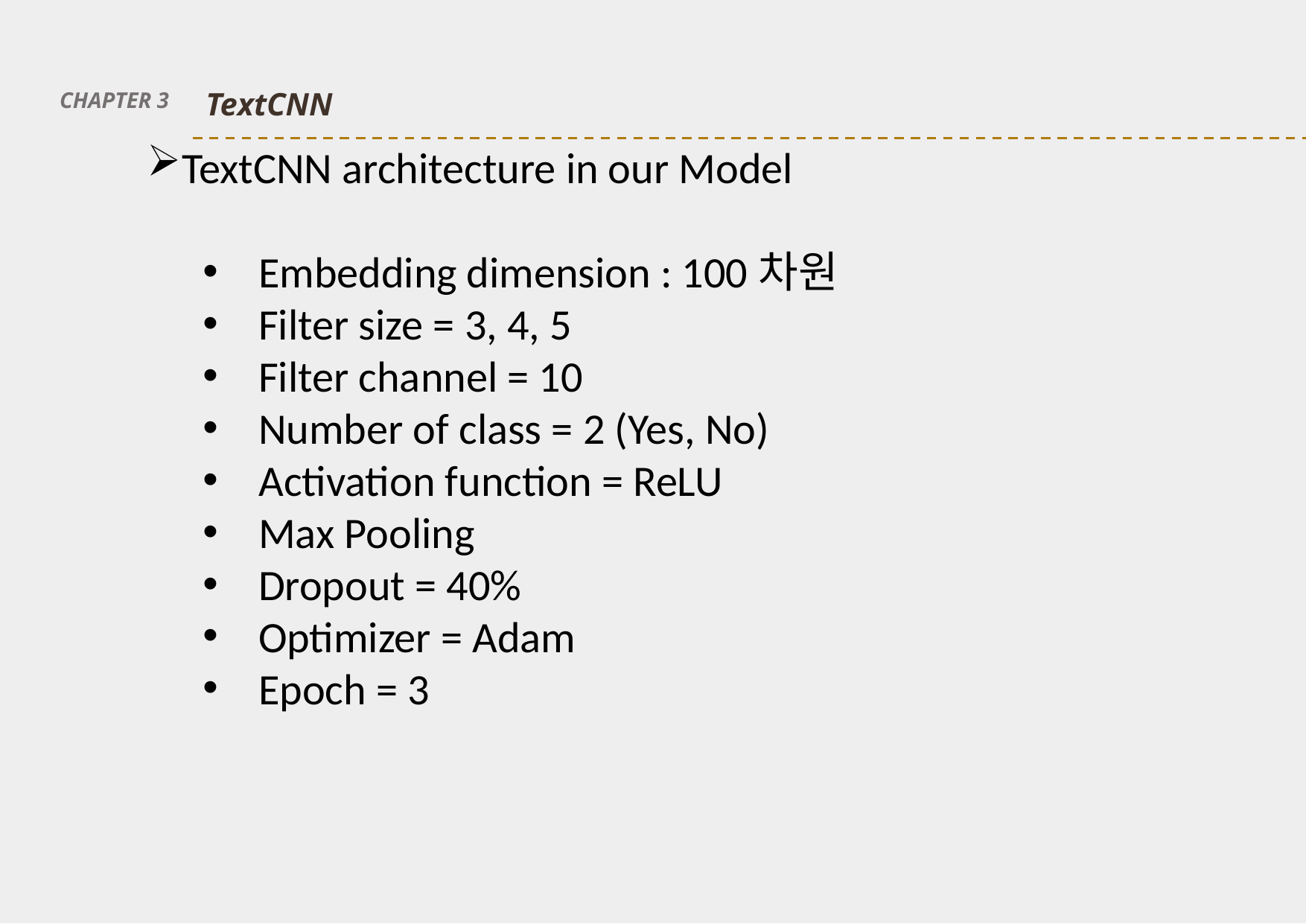

TextCNN
CHAPTER 3
TextCNN architecture in our Model

Embedding dimension : 100차원
Filter size = 3, 4, 5
Filter channel = 10
Number of class = 2 (Yes, No)
Activation function = ReLU
Max Pooling
Dropout = 40%
Optimizer = Adam
Epoch = 3